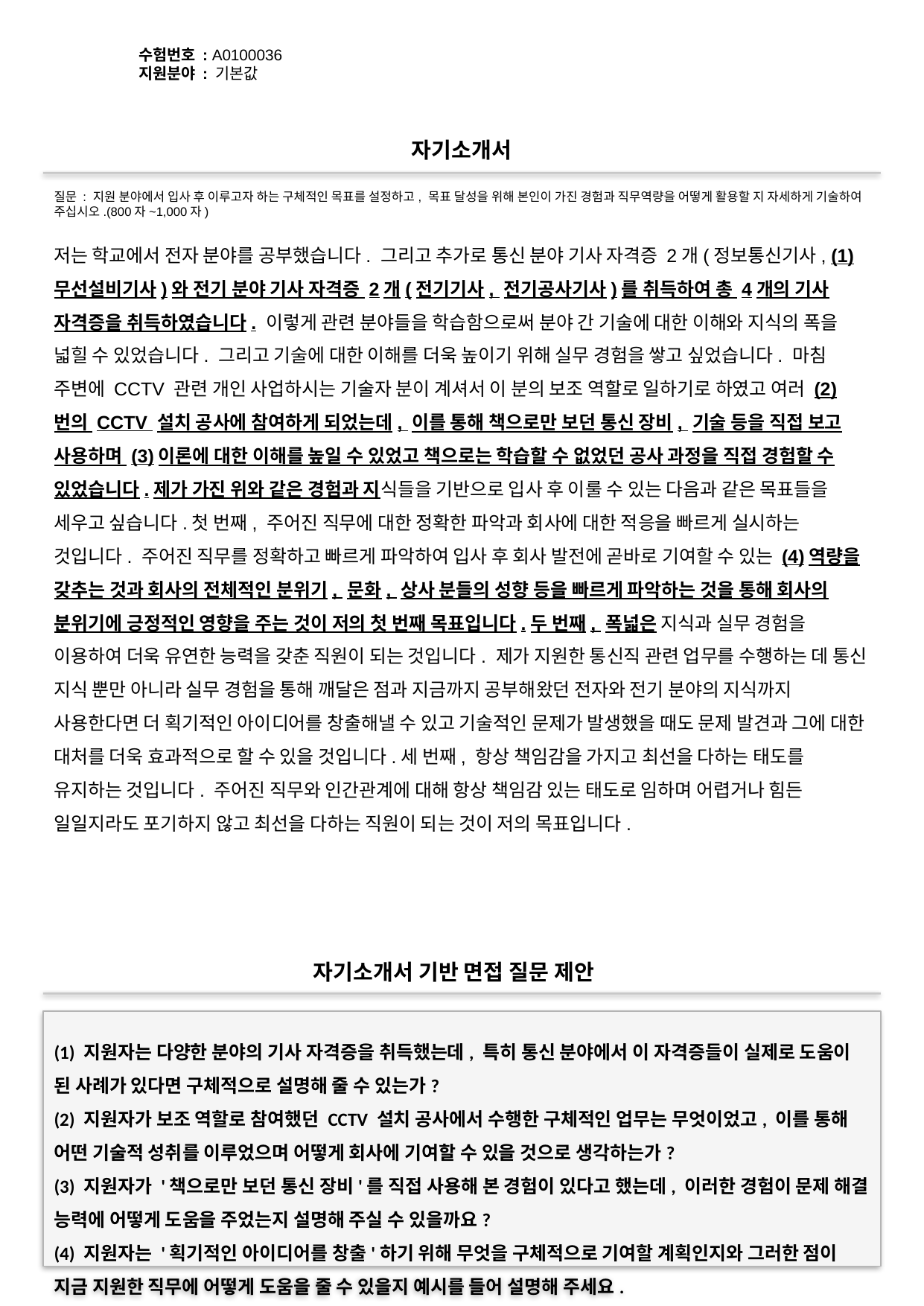

수험번호 : A0100036
지원분야 : 기본값
#

자기소개서

질문 : 지원 분야에서 입사 후 이루고자 하는 구체적인 목표를 설정하고, 목표 달성을 위해 본인이 가진 경험과 직무역량을 어떻게 활용할 지 자세하게 기술하여 주십시오.(800자~1,000자)

저는 학교에서 전자 분야를 공부했습니다. 그리고 추가로 통신 분야 기사 자격증 2개(정보통신기사, (1)무선설비기사)와 전기 분야 기사 자격증 2개(전기기사, 전기공사기사)를 취득하여 총 4개의 기사 자격증을 취득하였습니다. 이렇게 관련 분야들을 학습함으로써 분야 간 기술에 대한 이해와 지식의 폭을 넓힐 수 있었습니다. 그리고 기술에 대한 이해를 더욱 높이기 위해 실무 경험을 쌓고 싶었습니다. 마침 주변에 CCTV 관련 개인 사업하시는 기술자 분이 계셔서 이 분의 보조 역할로 일하기로 하였고 여러 (2)번의 CCTV 설치 공사에 참여하게 되었는데, 이를 통해 책으로만 보던 통신 장비, 기술 등을 직접 보고 사용하며 (3)이론에 대한 이해를 높일 수 있었고 책으로는 학습할 수 없었던 공사 과정을 직접 경험할 수 있었습니다.제가 가진 위와 같은 경험과 지식들을 기반으로 입사 후 이룰 수 있는 다음과 같은 목표들을 세우고 싶습니다.첫 번째, 주어진 직무에 대한 정확한 파악과 회사에 대한 적응을 빠르게 실시하는 것입니다. 주어진 직무를 정확하고 빠르게 파악하여 입사 후 회사 발전에 곧바로 기여할 수 있는 (4)역량을 갖추는 것과 회사의 전체적인 분위기, 문화, 상사 분들의 성향 등을 빠르게 파악하는 것을 통해 회사의 분위기에 긍정적인 영향을 주는 것이 저의 첫 번째 목표입니다.두 번째, 폭넓은 지식과 실무 경험을 이용하여 더욱 유연한 능력을 갖춘 직원이 되는 것입니다. 제가 지원한 통신직 관련 업무를 수행하는 데 통신 지식 뿐만 아니라 실무 경험을 통해 깨달은 점과 지금까지 공부해왔던 전자와 전기 분야의 지식까지 사용한다면 더 획기적인 아이디어를 창출해낼 수 있고 기술적인 문제가 발생했을 때도 문제 발견과 그에 대한 대처를 더욱 효과적으로 할 수 있을 것입니다.세 번째, 항상 책임감을 가지고 최선을 다하는 태도를 유지하는 것입니다. 주어진 직무와 인간관계에 대해 항상 책임감 있는 태도로 임하며 어렵거나 힘든 일일지라도 포기하지 않고 최선을 다하는 직원이 되는 것이 저의 목표입니다.

자기소개서 기반 면접 질문 제안

(1) 지원자는 다양한 분야의 기사 자격증을 취득했는데, 특히 통신 분야에서 이 자격증들이 실제로 도움이 된 사례가 있다면 구체적으로 설명해 줄 수 있는가?
(2) 지원자가 보조 역할로 참여했던 CCTV 설치 공사에서 수행한 구체적인 업무는 무엇이었고, 이를 통해 어떤 기술적 성취를 이루었으며 어떻게 회사에 기여할 수 있을 것으로 생각하는가?
(3) 지원자가 '책으로만 보던 통신 장비'를 직접 사용해 본 경험이 있다고 했는데, 이러한 경험이 문제 해결 능력에 어떻게 도움을 주었는지 설명해 주실 수 있을까요?
(4) 지원자는 '획기적인 아이디어를 창출'하기 위해 무엇을 구체적으로 기여할 계획인지와 그러한 점이 지금 지원한 직무에 어떻게 도움을 줄 수 있을지 예시를 들어 설명해 주세요.